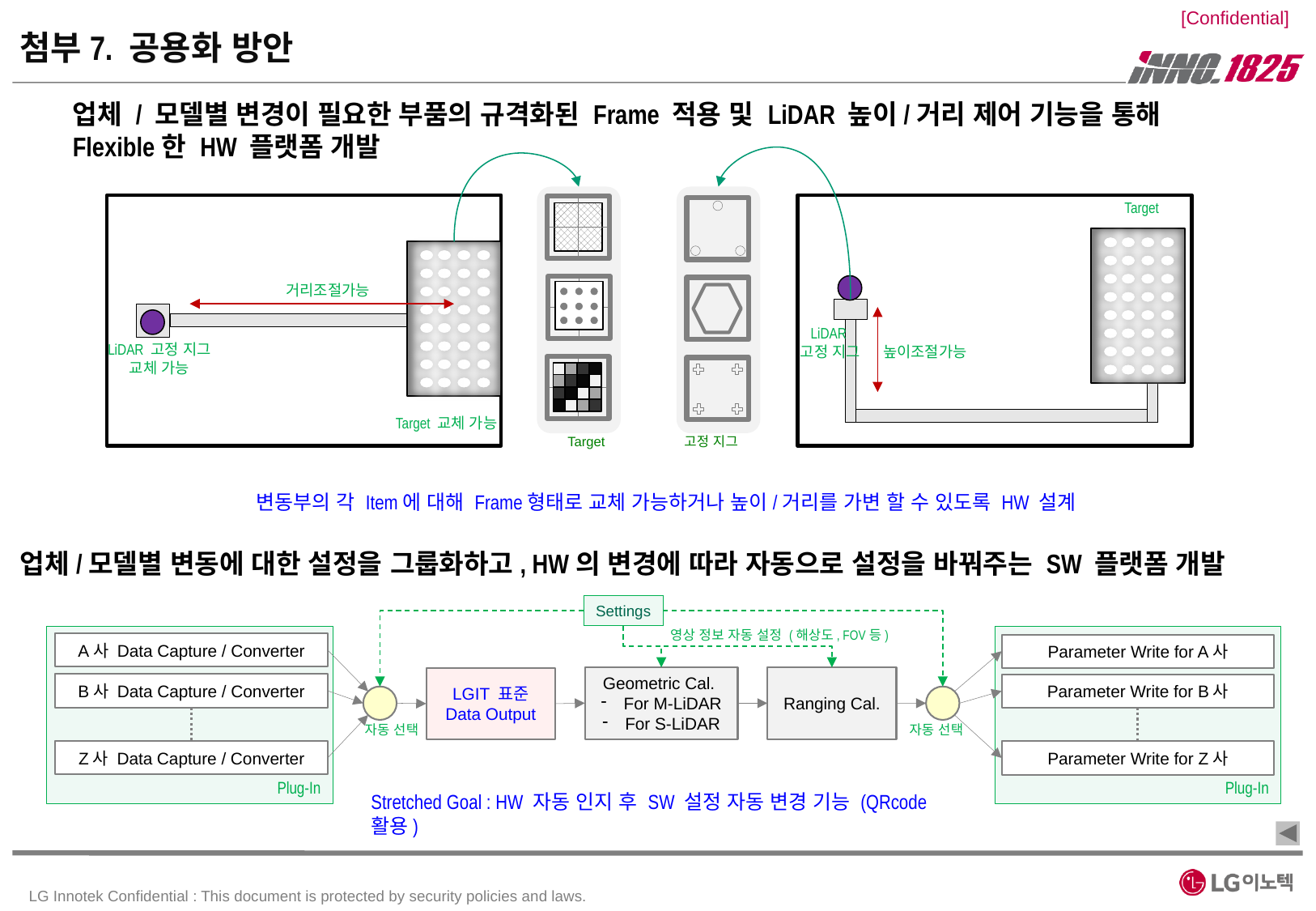

첨부7. 공용화 방안
업체 / 모델별 변경이 필요한 부품의 규격화된 Frame 적용 및 LiDAR 높이/거리 제어 기능을 통해 Flexible한 HW 플랫폼 개발

Target

거리조절가능

LiDAR
고정 지그
LiDAR 고정 지그
교체 가능
높이조절가능

Target 교체 가능

 Target
고정 지그
변동부의 각 Item에 대해 Frame형태로 교체 가능하거나 높이/거리를 가변 할 수 있도록 HW 설계
업체/모델별 변동에 대한 설정을 그룹화하고, HW의 변경에 따라 자동으로 설정을 바꿔주는 SW 플랫폼 개발
Settings
영상 정보 자동 설정 (해상도, FOV등)
Plug-In
Plug-In
A사 Data Capture / Converter
Parameter Write for A사
Geometric Cal.
For M-LiDAR
For S-LiDAR
Ranging Cal.
LGIT 표준 Data Output
B사 Data Capture / Converter
Parameter Write for B사

자동 선택
자동 선택
Z사 Data Capture / Converter
Parameter Write for Z사
Stretched Goal : HW 자동 인지 후 SW 설정 자동 변경 기능 (QRcode 활용)